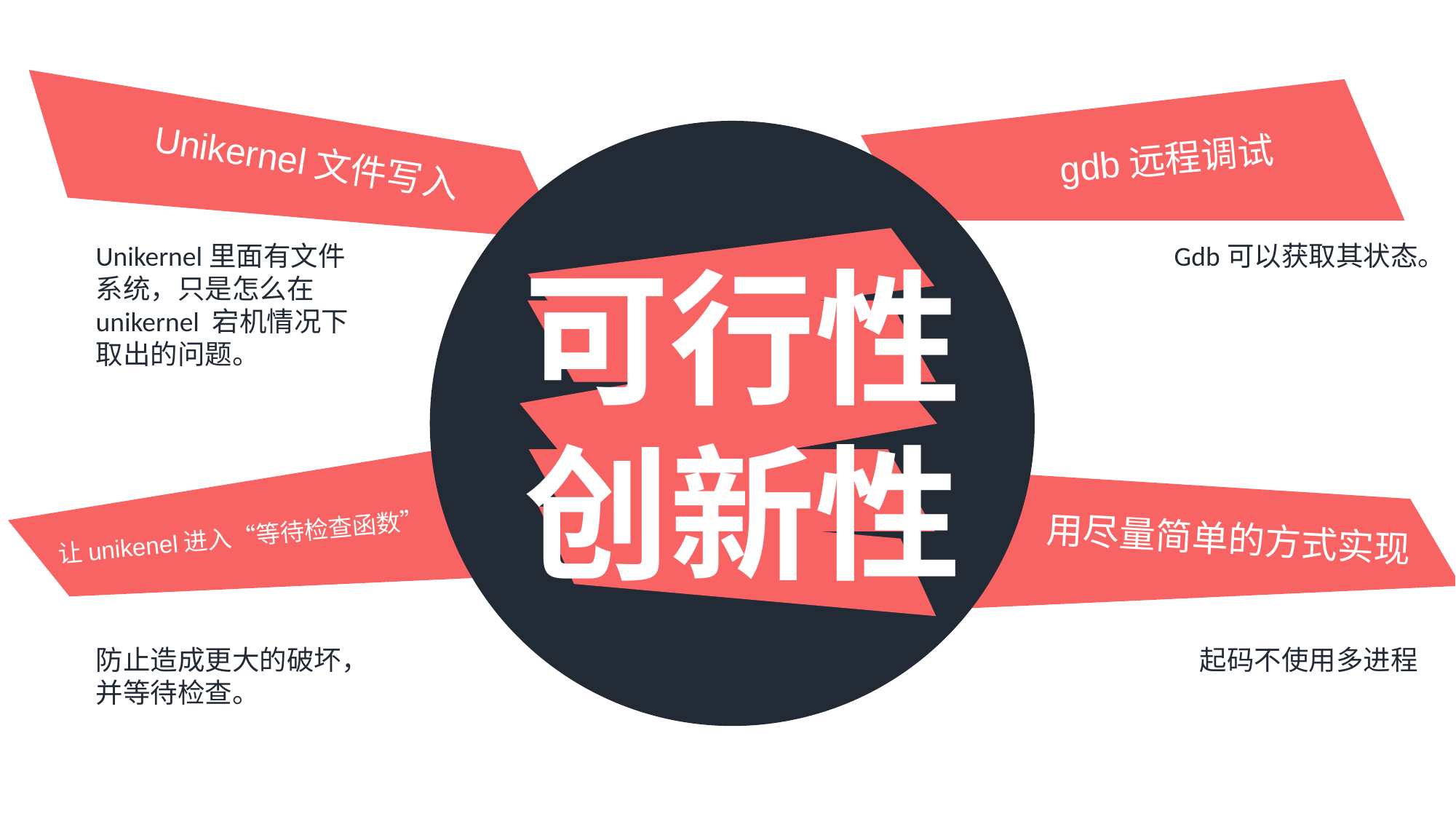

gdb远程调试
Unikernel文件写入
Unikernel里面有文件系统，只是怎么在unikernel 宕机情况下取出的问题。
Gdb可以获取其状态。
可行性
创新性

用尽量简单的方式实现
让unikenel进入“等待检查函数”
防止造成更大的破坏，并等待检查。
起码不使用多进程